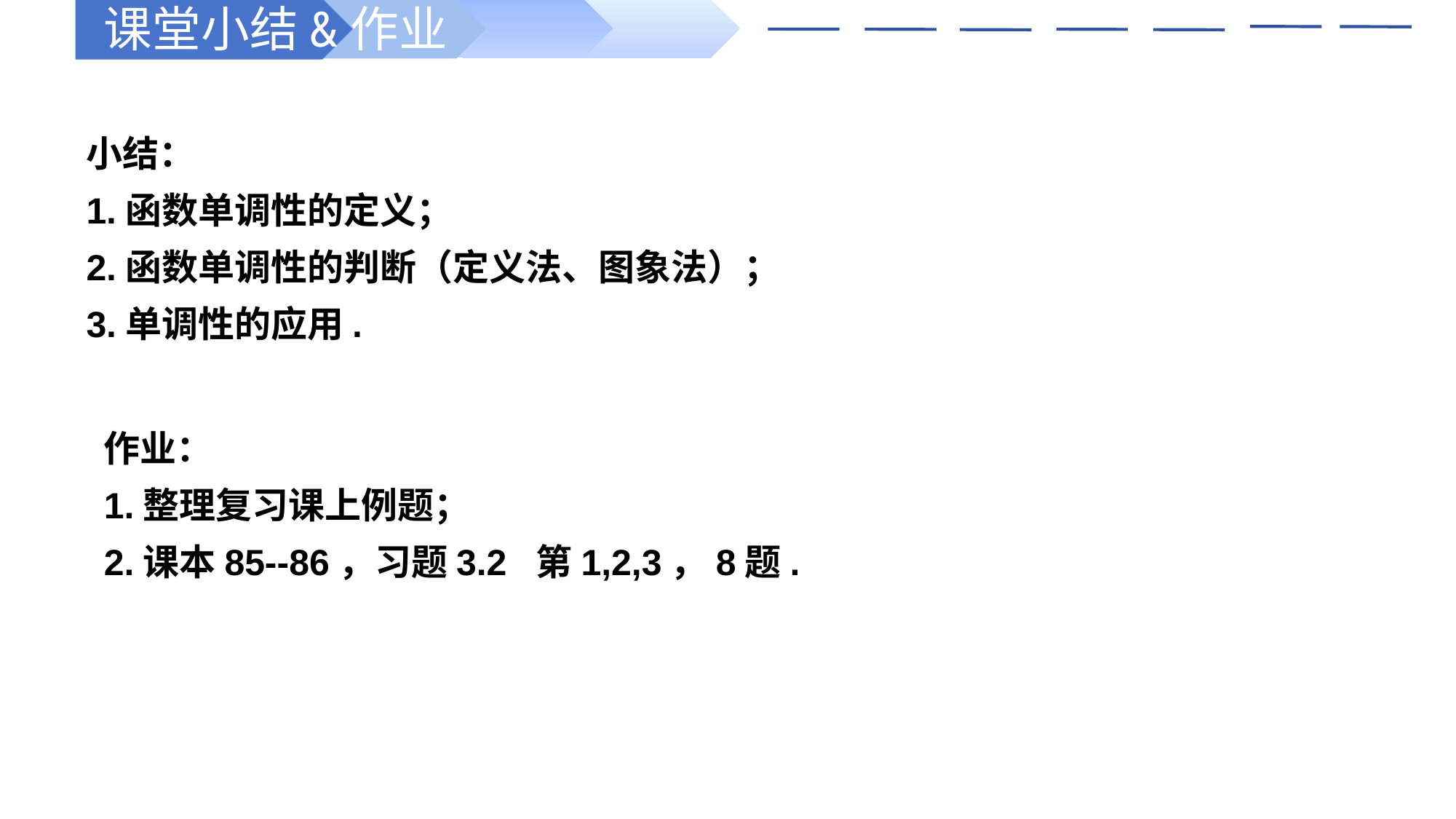

课堂小结&作业

小结：
1.函数单调性的定义；
2.函数单调性的判断（定义法、图象法）；
3.单调性的应用.
作业：
1.整理复习课上例题；
2.课本85--86，习题3.2  第1,2,3，8题.